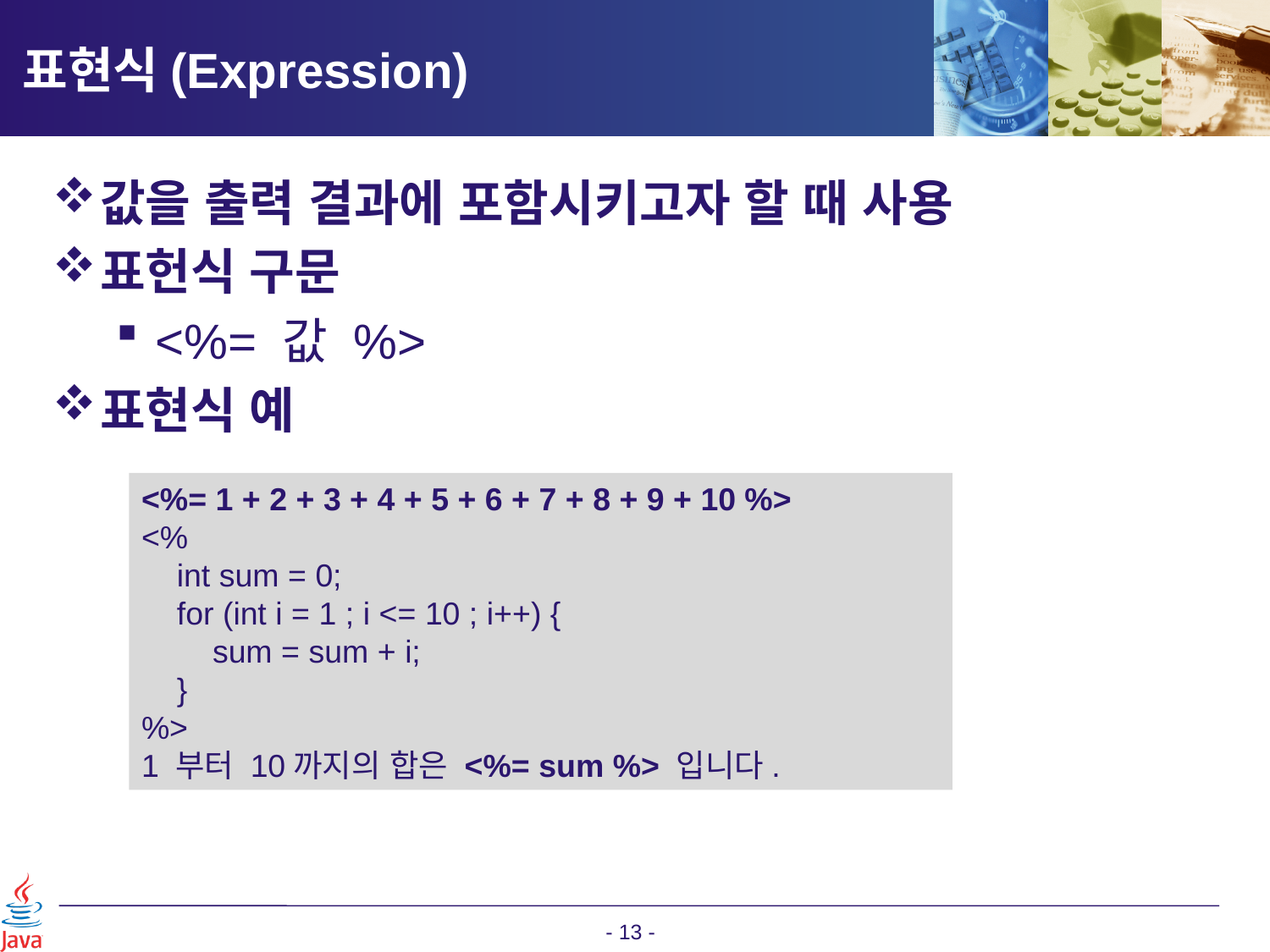

# 표현식(Expression)
값을 출력 결과에 포함시키고자 할 때 사용
표헌식 구문
<%= 값 %>
표현식 예
<%= 1 + 2 + 3 + 4 + 5 + 6 + 7 + 8 + 9 + 10 %>
<%
    int sum = 0;
    for (int i = 1 ; i <= 10 ; i++) {
        sum = sum + i;
    }
%>
1 부터 10까지의 합은 <%= sum %> 입니다.